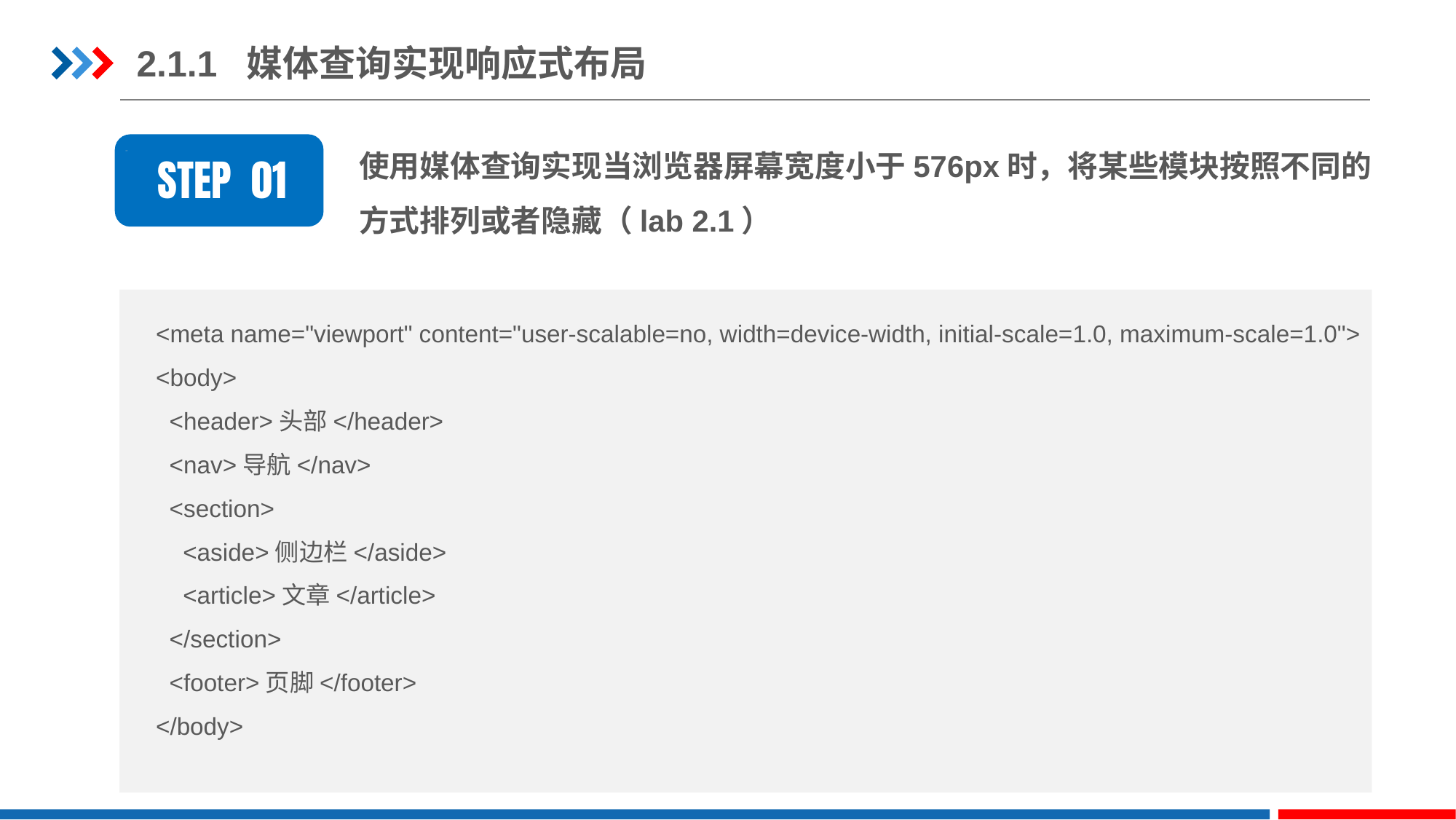

2.1.1  媒体查询实现响应式布局
使用媒体查询实现当浏览器屏幕宽度小于576px时，将某些模块按照不同的方式排列或者隐藏（lab 2.1）

STEP  01

<meta name="viewport" content="user-scalable=no, width=device-width, initial-scale=1.0, maximum-scale=1.0">
<body>
  <header>头部</header>
  <nav>导航</nav>
  <section>
    <aside>侧边栏</aside>
    <article>文章</article>
  </section>
  <footer>页脚</footer>
</body>